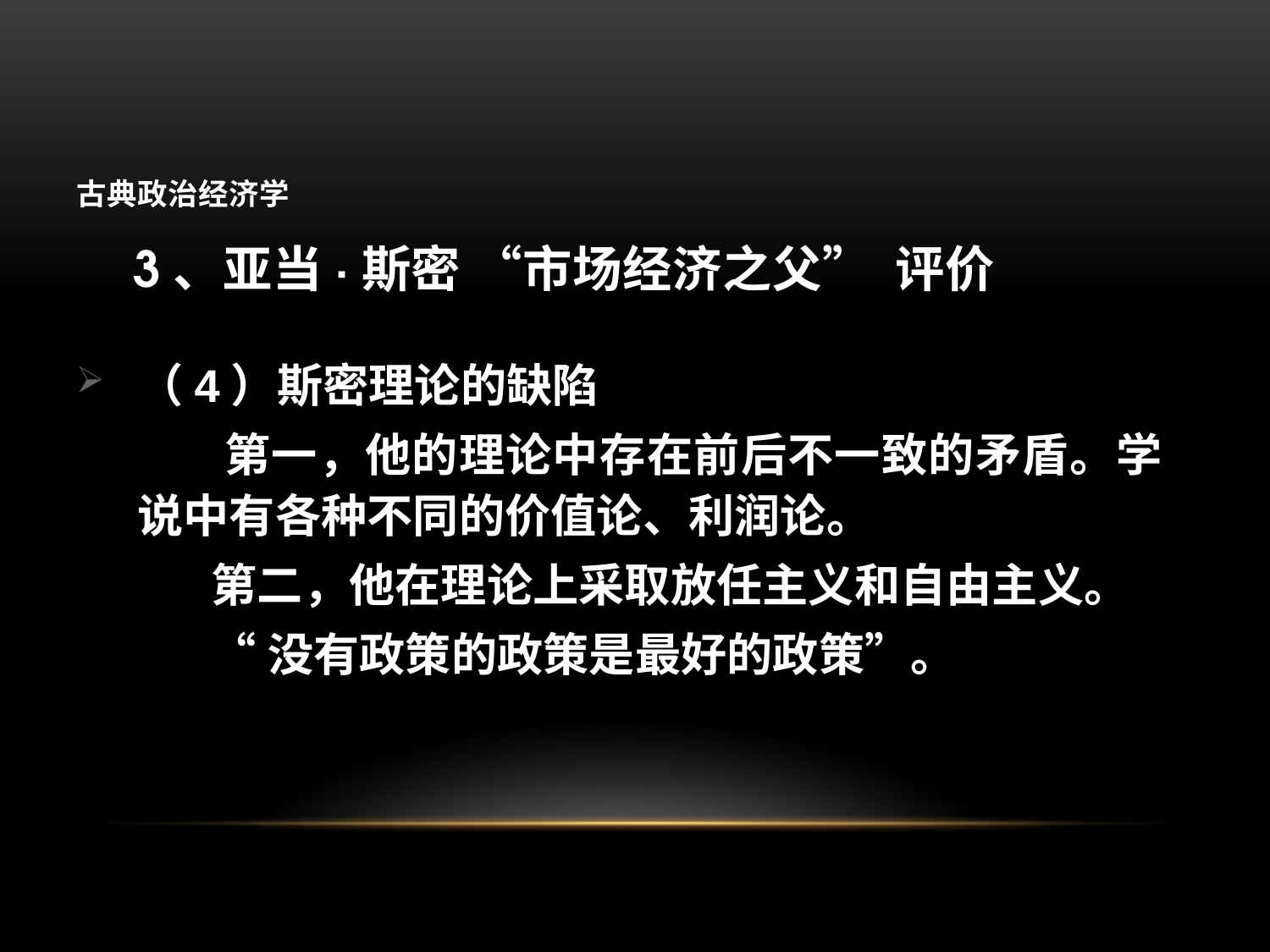

古典政治经济学
    3、亚当·斯密 “市场经济之父”  评价
（4）斯密理论的缺陷
            第一，他的理论中存在前后不一致的矛盾。学说中有各种不同的价值论、利润论。
            第二，他在理论上采取放任主义和自由主义。
             “没有政策的政策是最好的政策”。